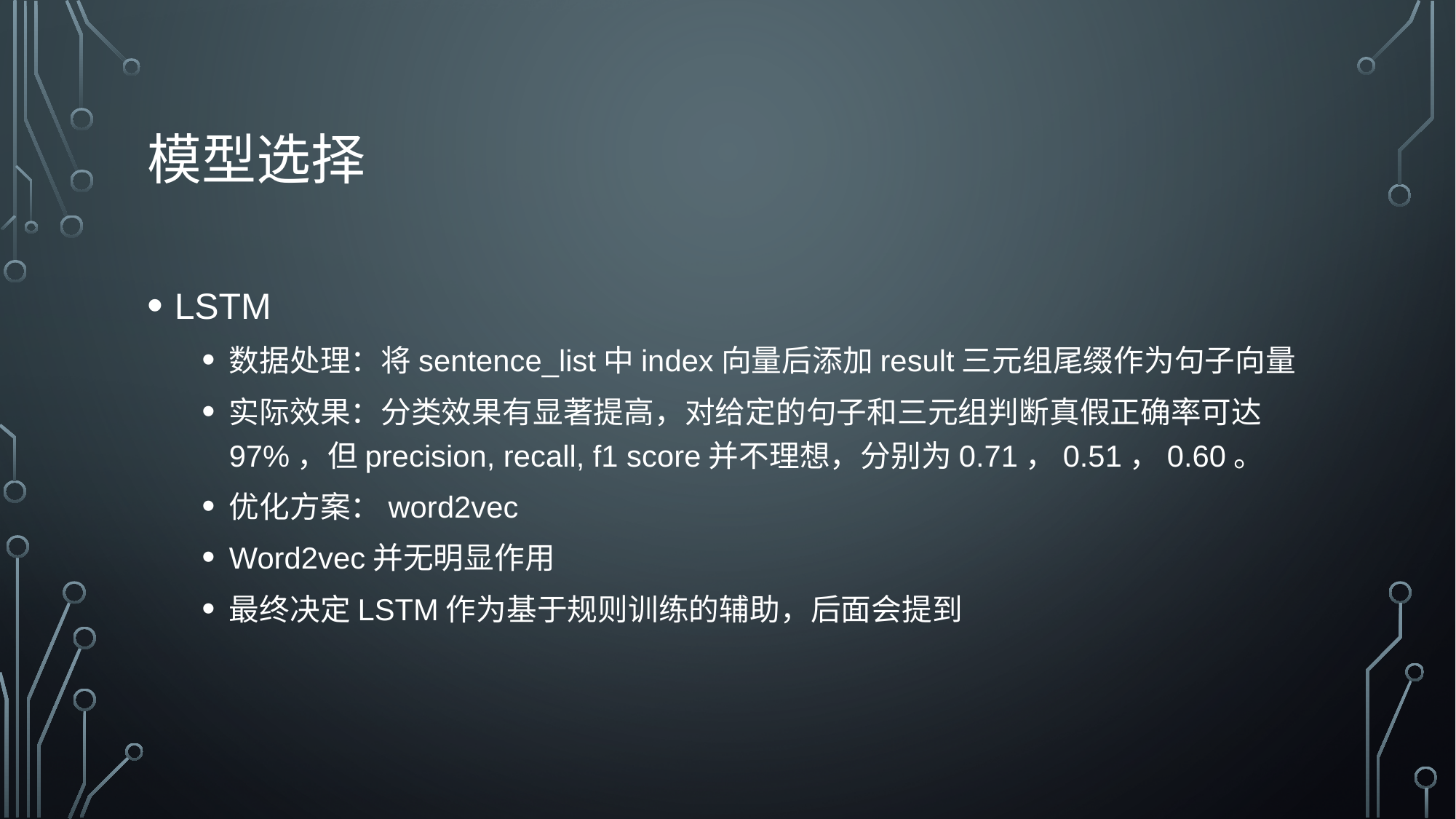

# 模型选择
LSTM
数据处理：将sentence_list中index向量后添加result三元组尾缀作为句子向量
实际效果：分类效果有显著提高，对给定的句子和三元组判断真假正确率可达97%，但precision, recall, f1 score并不理想，分别为0.71，0.51，0.60。
优化方案：word2vec
Word2vec并无明显作用
最终决定LSTM作为基于规则训练的辅助，后面会提到